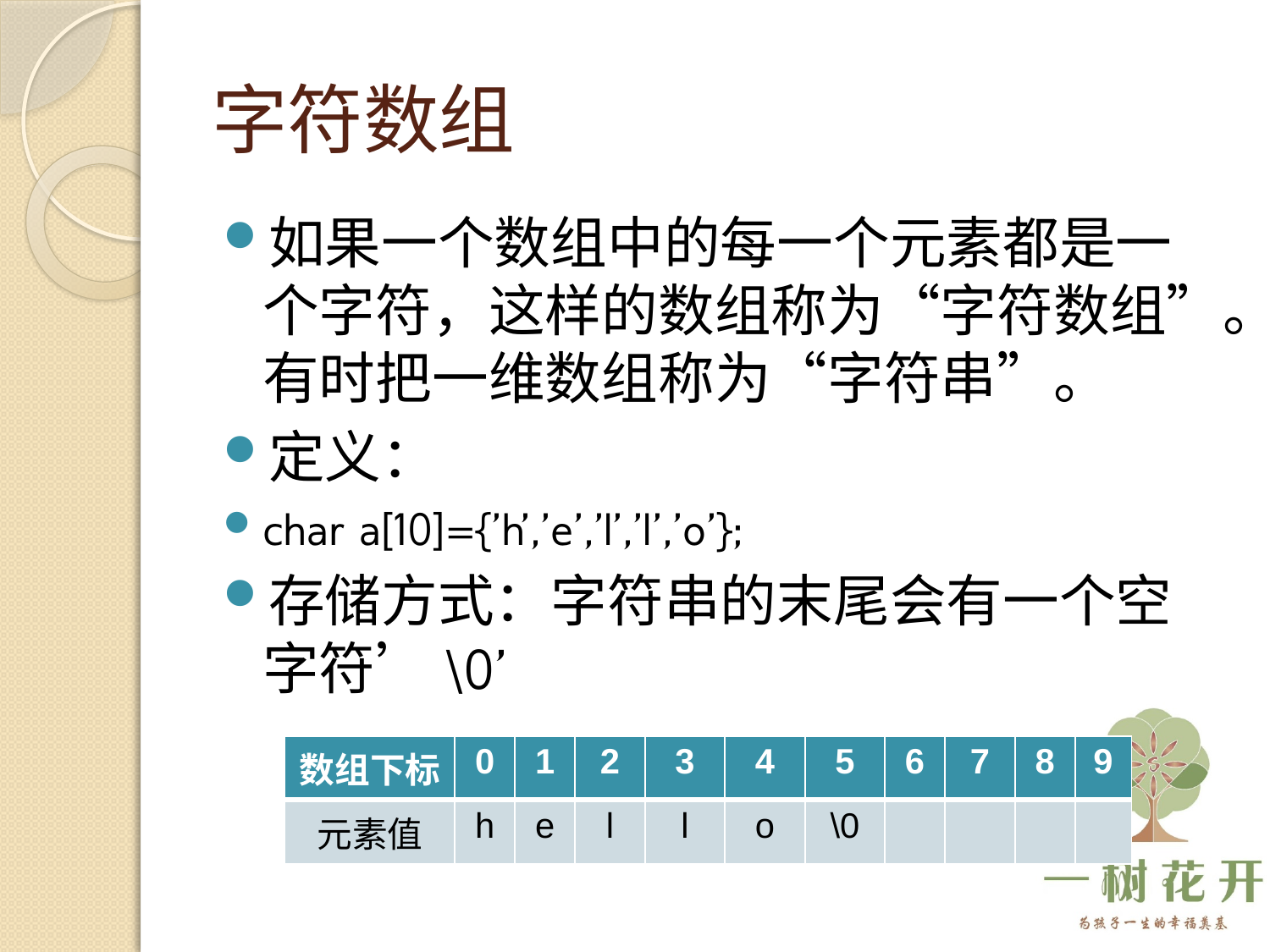

# 字符数组
如果一个数组中的每一个元素都是一个字符，这样的数组称为“字符数组”。有时把一维数组称为“字符串”。
定义：
char a[10]={’h’,’e’,’l’,’l’,’o’};
存储方式：字符串的末尾会有一个空字符’\0’
| 数组下标 | 0 | 1 | 2 | 3 | 4 | 5 | 6 | 7 | 8 | 9 |
| --- | --- | --- | --- | --- | --- | --- | --- | --- | --- | --- |
| 元素值 | h | e | l | l | o | \0 |  |  |  |  |